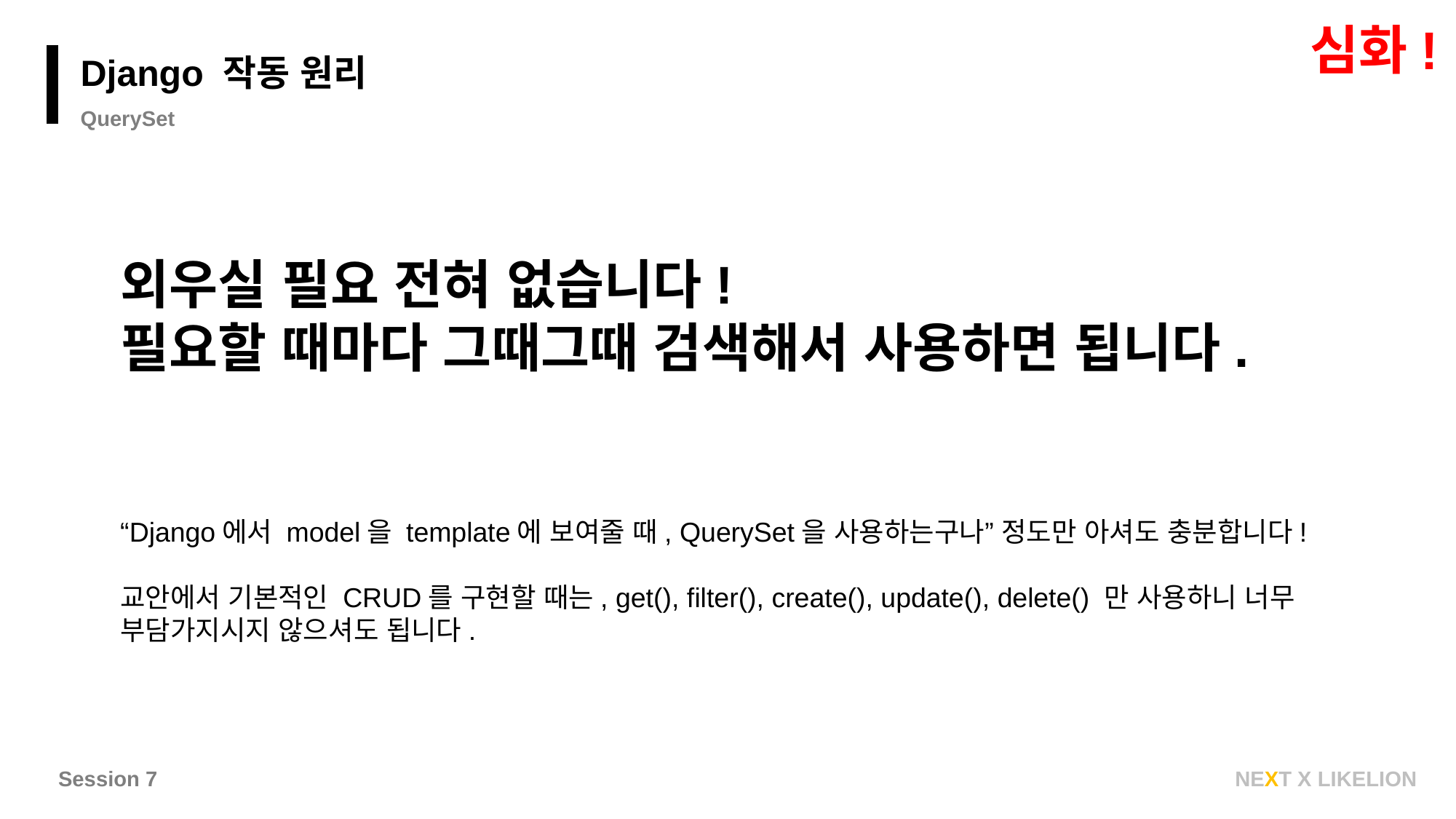

심화!
Django 작동 원리

QuerySet
외우실 필요 전혀 없습니다!
필요할 때마다 그때그때 검색해서 사용하면 됩니다.

“Django에서 model을 template에 보여줄 때, QuerySet을 사용하는구나” 정도만 아셔도 충분합니다!

교안에서 기본적인 CRUD를 구현할 때는, get(), filter(), create(), update(), delete() 만 사용하니 너무 부담가지시지 않으셔도 됩니다.
Session 7
NEXT X LIKELION